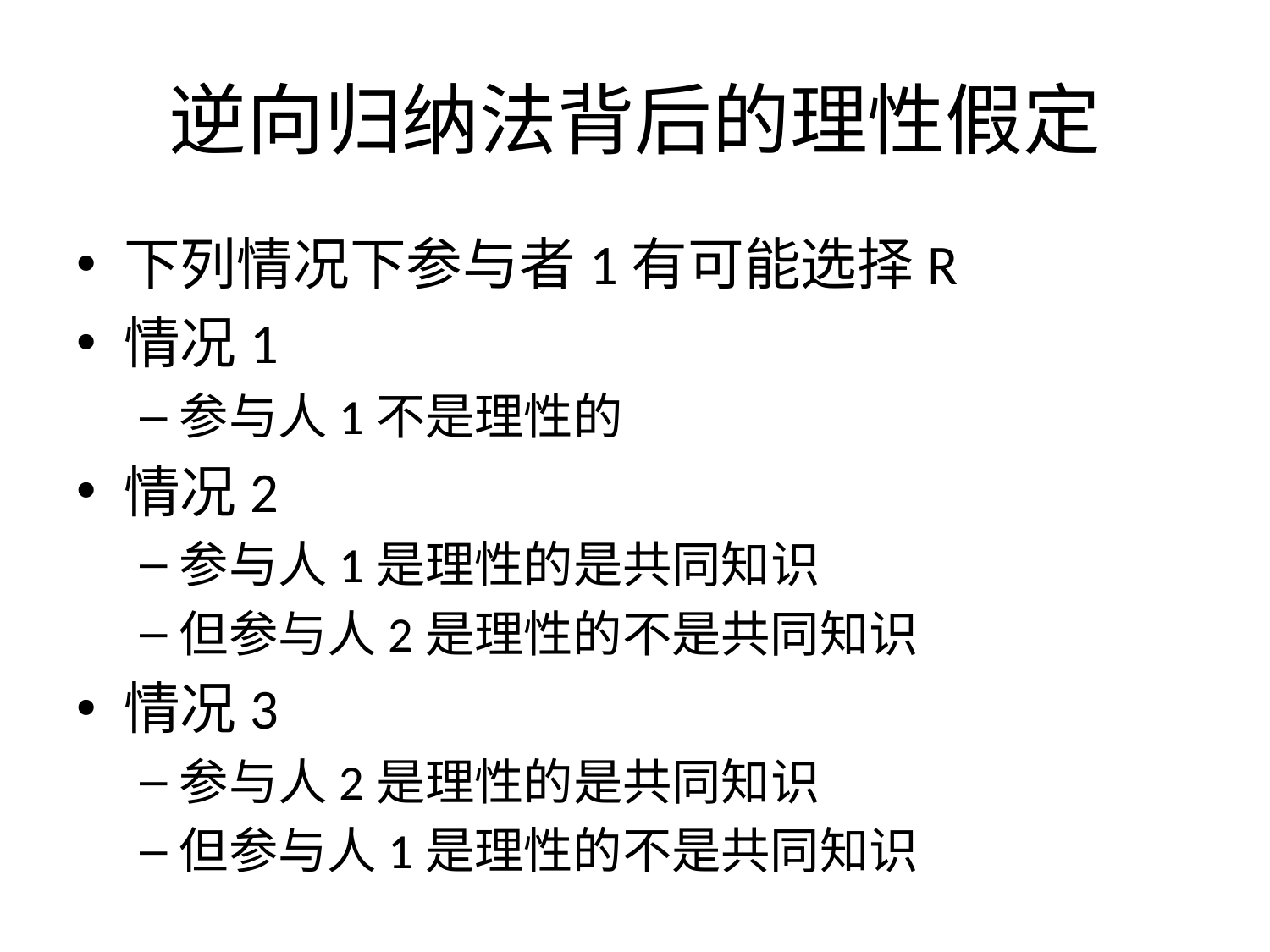

逆向归纳法背后的理性假定
下列情况下参与者1有可能选择R
情况1
参与人1不是理性的
情况2
参与人1是理性的是共同知识
但参与人2是理性的不是共同知识
情况3
参与人2是理性的是共同知识
但参与人1是理性的不是共同知识